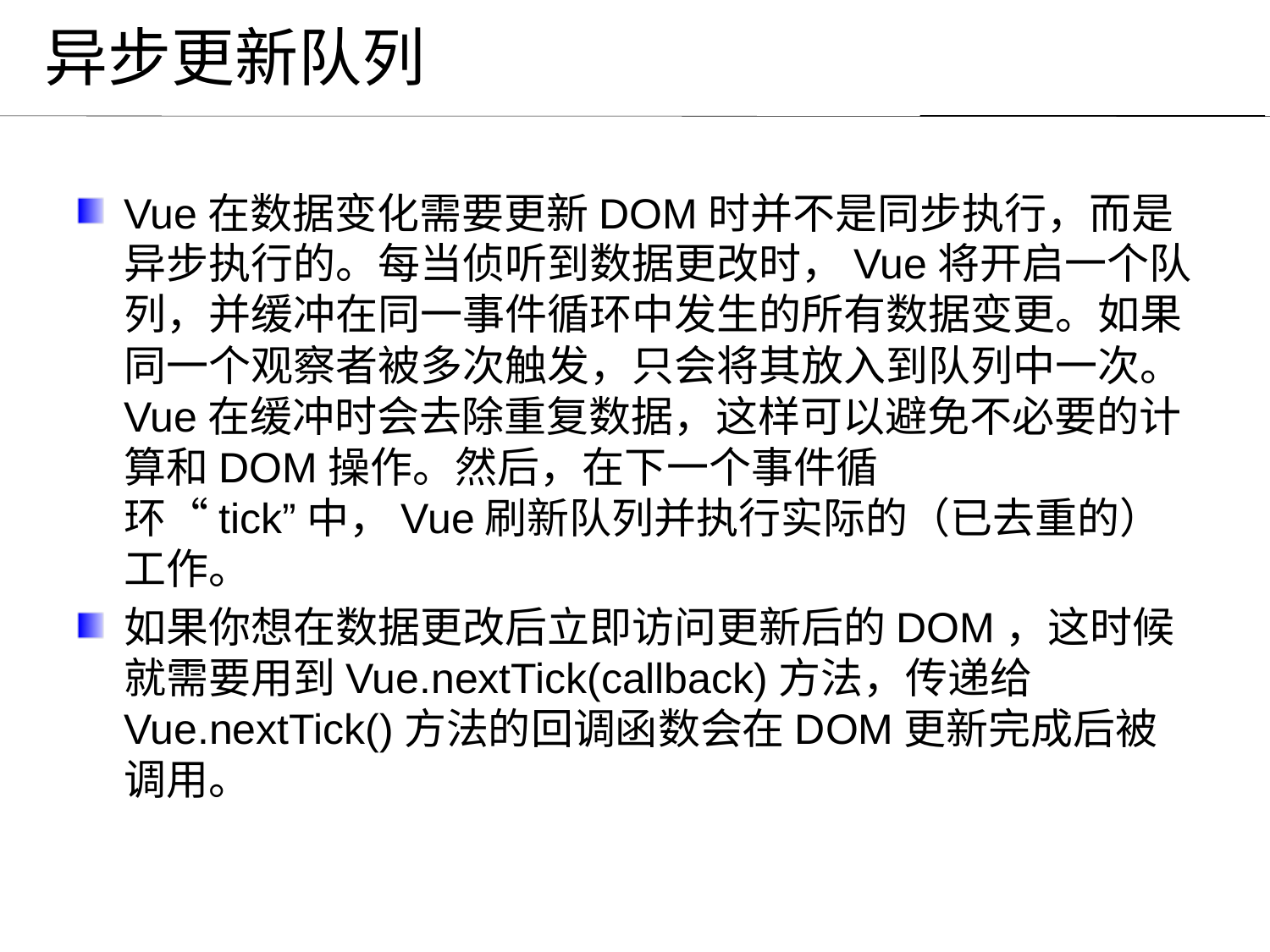

# 异步更新队列
Vue在数据变化需要更新DOM时并不是同步执行，而是异步执行的。每当侦听到数据更改时，Vue将开启一个队列，并缓冲在同一事件循环中发生的所有数据变更。如果同一个观察者被多次触发，只会将其放入到队列中一次。Vue在缓冲时会去除重复数据，这样可以避免不必要的计算和DOM操作。然后，在下一个事件循环“tick”中，Vue刷新队列并执行实际的（已去重的）工作。
如果你想在数据更改后立即访问更新后的DOM，这时候就需要用到Vue.nextTick(callback)方法，传递给Vue.nextTick()方法的回调函数会在DOM更新完成后被调用。